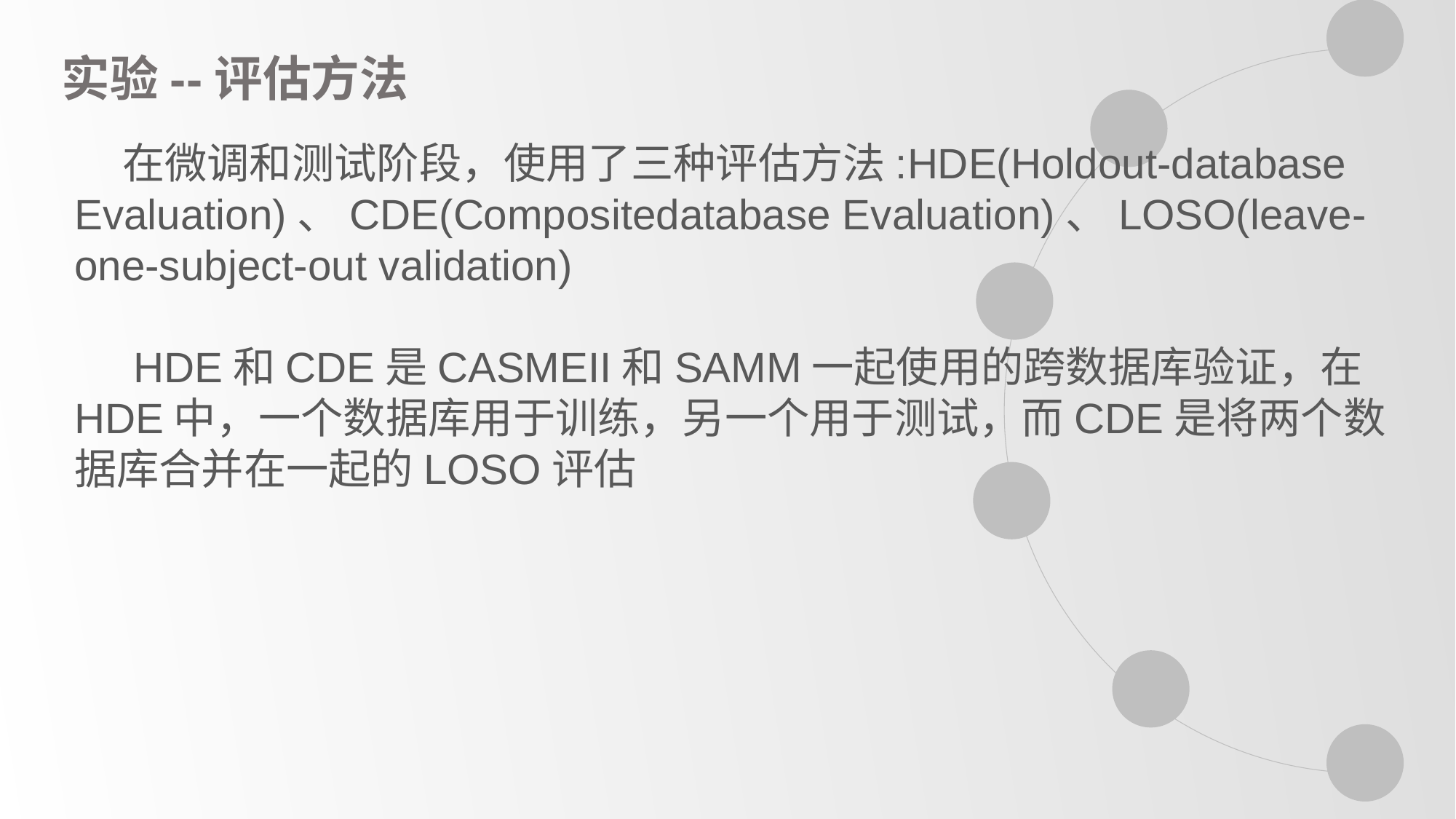

实验--评估方法
    在微调和测试阶段，使用了三种评估方法:HDE(Holdout-database Evaluation)、CDE(Compositedatabase Evaluation)、LOSO(leave-one-subject-out validation)

     HDE和CDE是CASMEII和SAMM一起使用的跨数据库验证，在HDE中，一个数据库用于训练，另一个用于测试，而CDE是将两个数据库合并在一起的LOSO评估